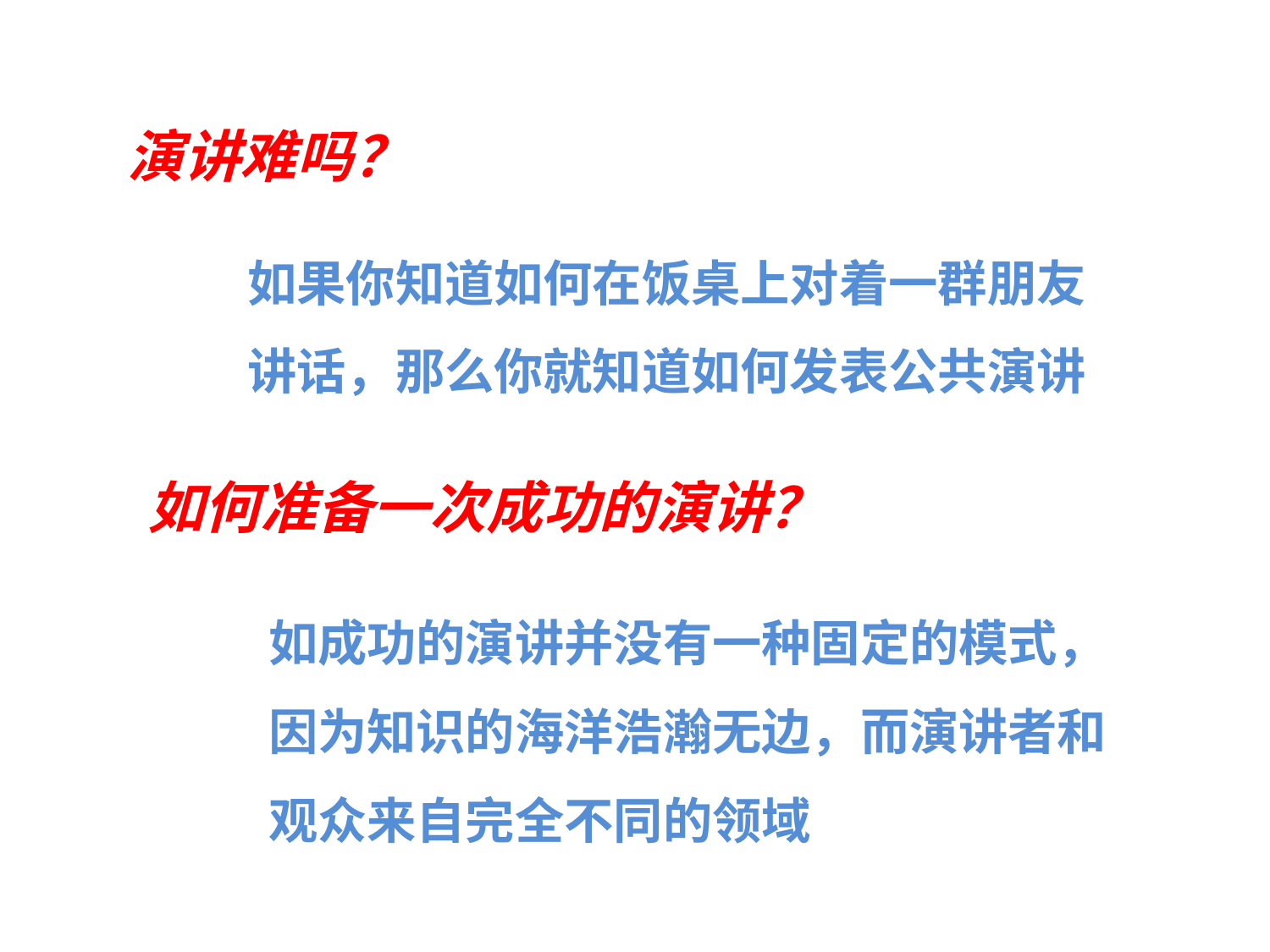

演讲难吗？
我与演讲
如果你知道如何在饭桌上对着一群朋友讲话，那么你就知道如何发表公共演讲

如何准备一次成功的演讲？

如成功的演讲并没有一种固定的模式，因为知识的海洋浩瀚无边，而演讲者和观众来自完全不同的领域